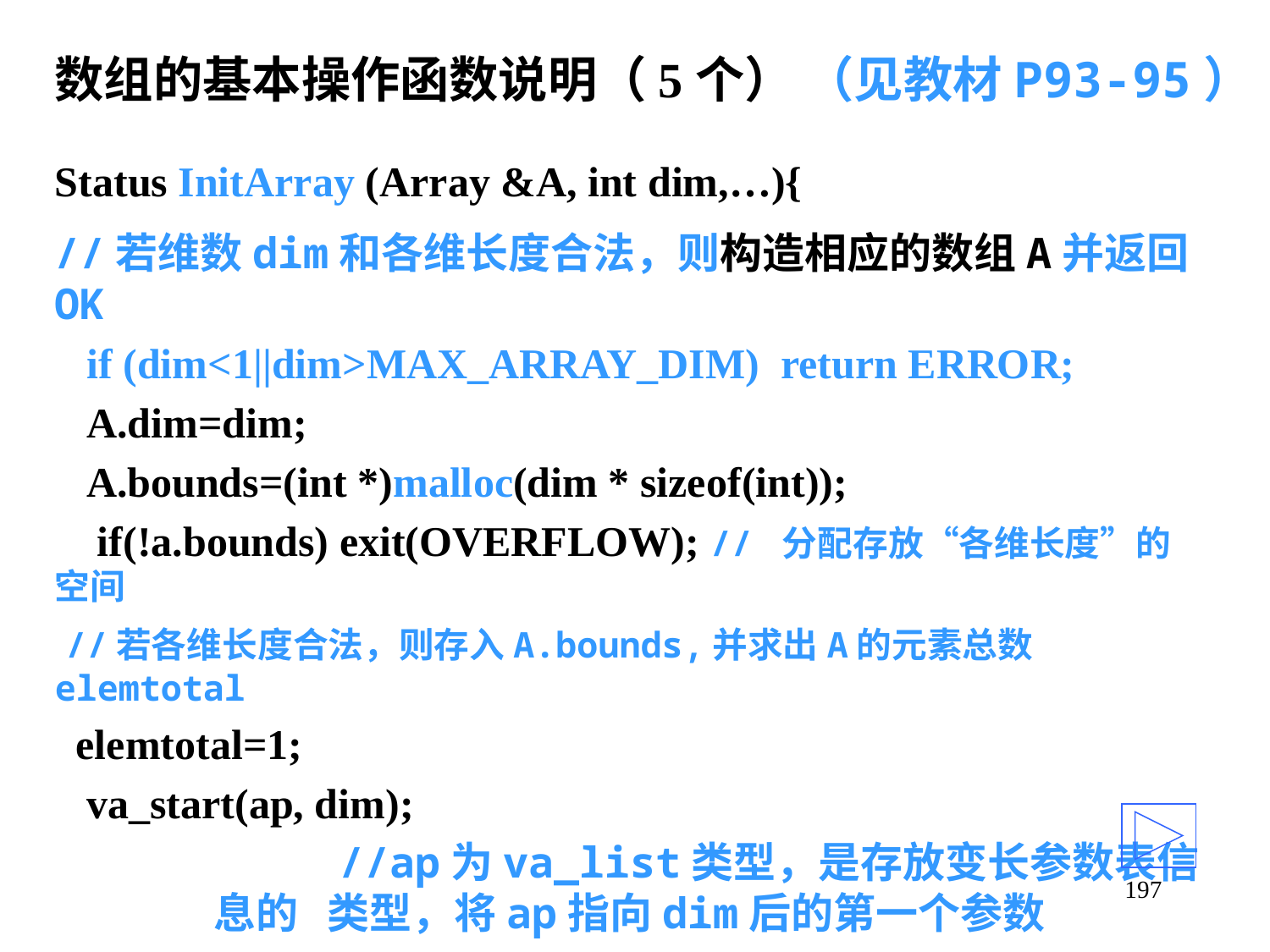

数组的基本操作函数说明（5个） （见教材P93-95）
Status InitArray (Array &A, int dim,…){
//若维数dim和各维长度合法，则构造相应的数组A并返回OK
   if (dim<1||dim>MAX_ARRAY_DIM)  return ERROR;
   A.dim=dim;
   A.bounds=(int *)malloc(dim * sizeof(int));
    if(!a.bounds) exit(OVERFLOW); // 分配存放“各维长度”的空间
 //若各维长度合法，则存入A.bounds,并求出A的元素总数elemtotal
  elemtotal=1;
   va_start(ap, dim);
           //ap为va_list类型，是存放变长参数表信息的   类型，将ap指向dim后的第一个参数

197